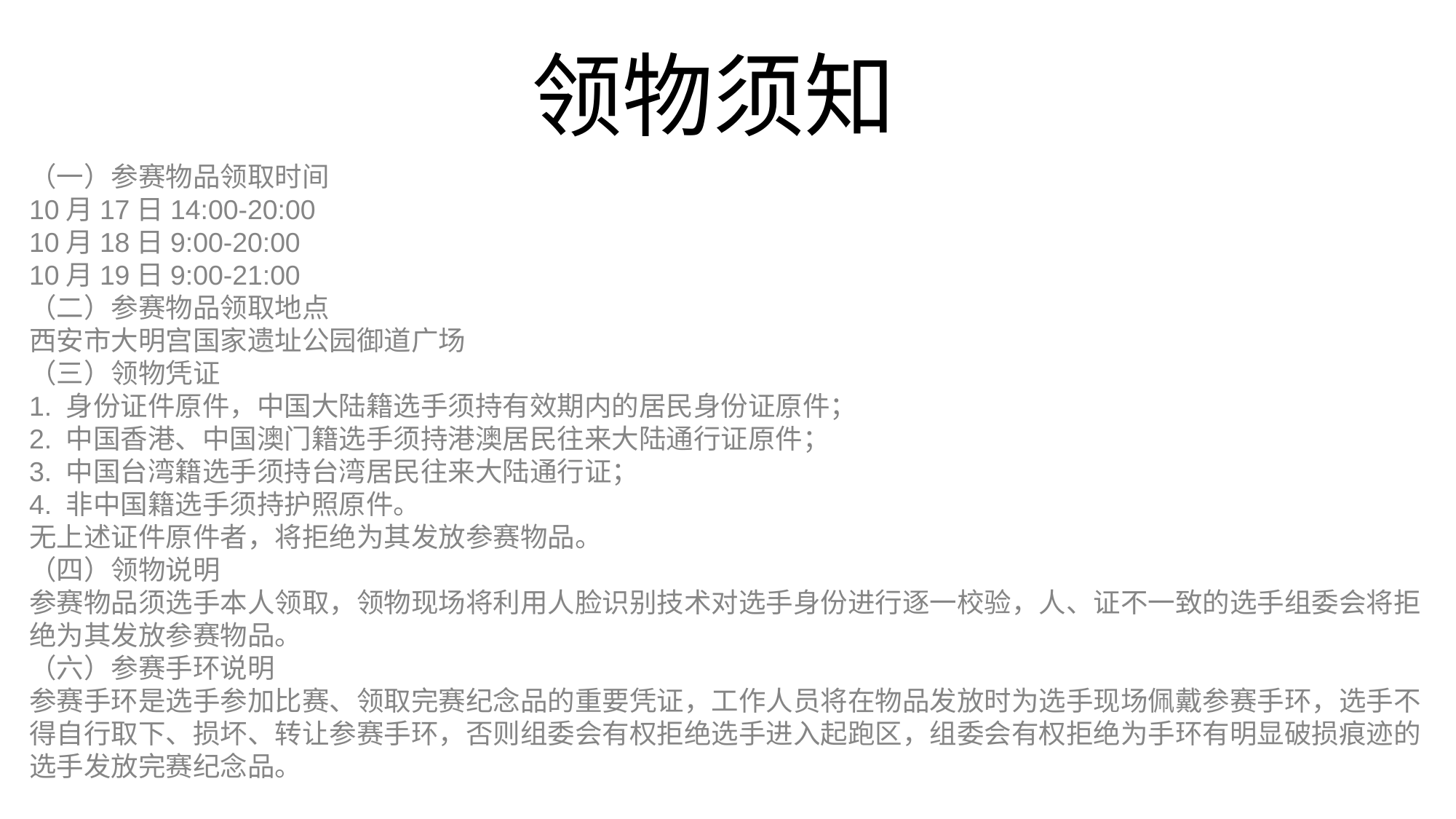

# 领物须知
（一）参赛物品领取时间
10月17日14:00-20:00
10月18日9:00-20:00
10月19日9:00-21:00
（二）参赛物品领取地点
西安市大明宫国家遗址公园御道广场
（三）领物凭证
1. 身份证件原件，中国大陆籍选手须持有效期内的居民身份证原件；
2. 中国香港、中国澳门籍选手须持港澳居民往来大陆通行证原件；
3. 中国台湾籍选手须持台湾居民往来大陆通行证；
4. 非中国籍选手须持护照原件。
无上述证件原件者，将拒绝为其发放参赛物品。
（四）领物说明
参赛物品须选手本人领取，领物现场将利用人脸识别技术对选手身份进行逐一校验，人、证不一致的选手组委会将拒绝为其发放参赛物品。
（六）参赛手环说明
参赛手环是选手参加比赛、领取完赛纪念品的重要凭证，工作人员将在物品发放时为选手现场佩戴参赛手环，选手不得自行取下、损坏、转让参赛手环，否则组委会有权拒绝选手进入起跑区，组委会有权拒绝为手环有明显破损痕迹的选手发放完赛纪念品。